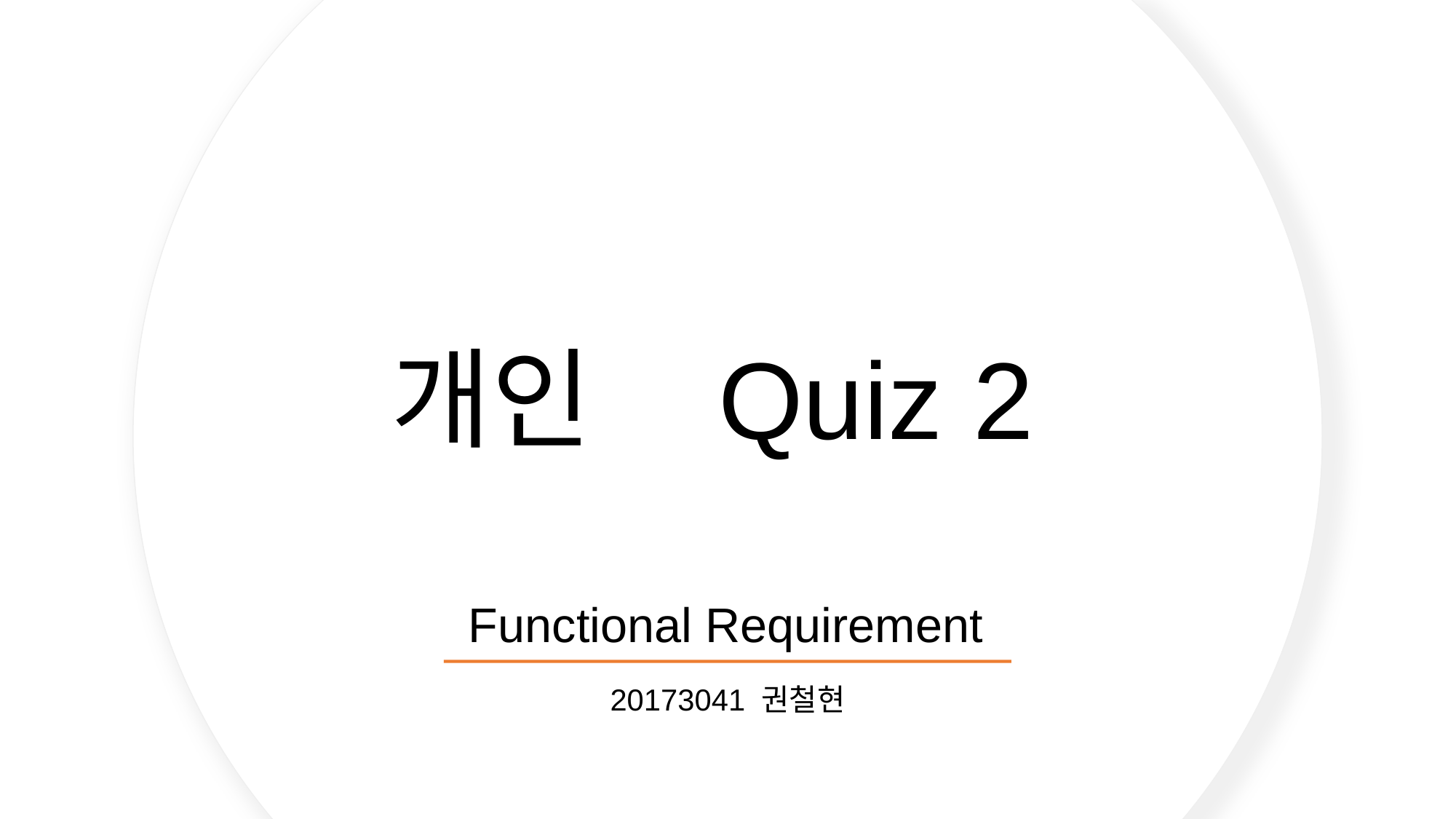

# 개인 	Quiz 2
Functional Requirement
20173041 권철현